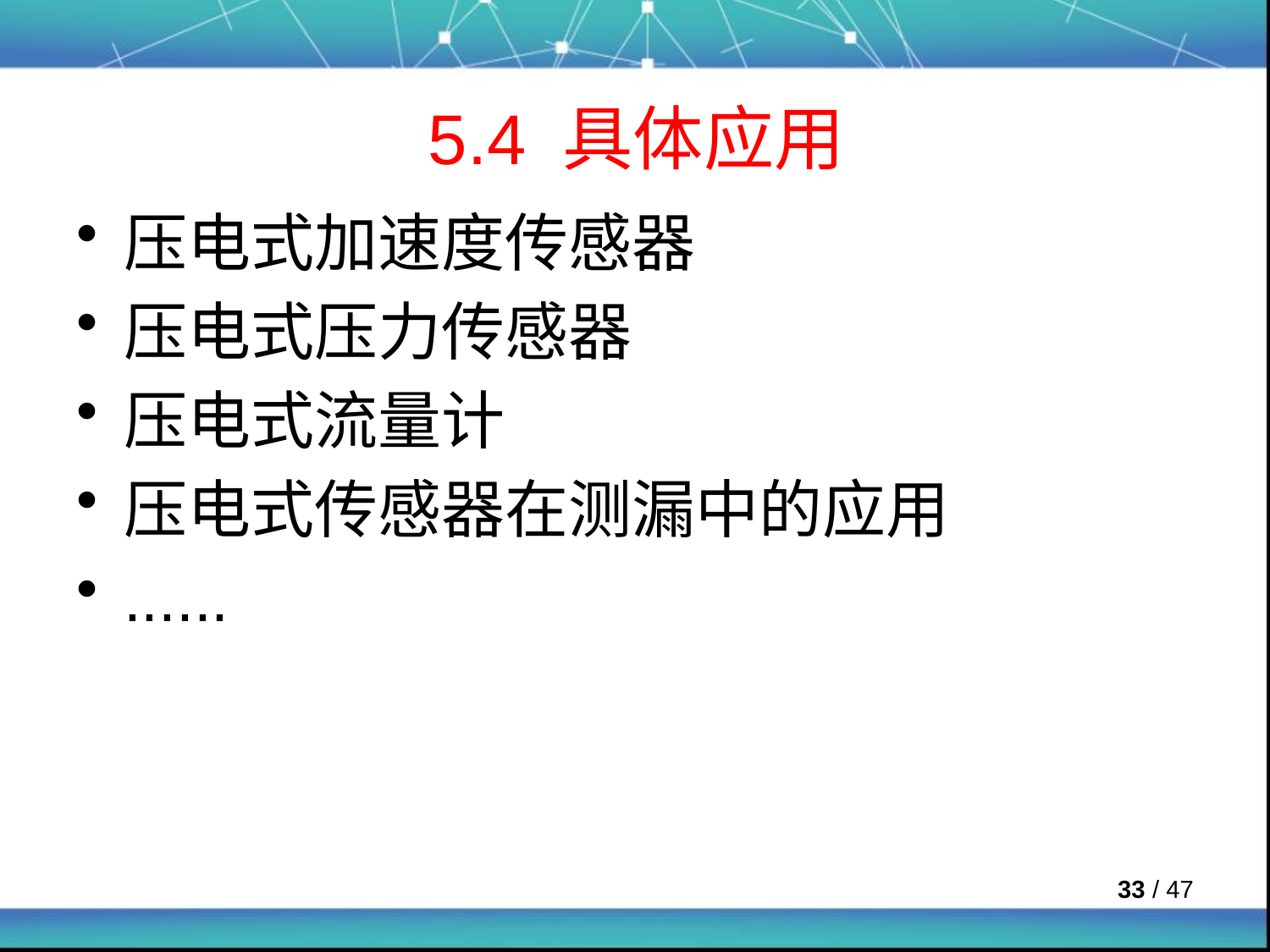

# 5.4 具体应用
压电式加速度传感器
压电式压力传感器
压电式流量计
压电式传感器在测漏中的应用
......
33 / 47